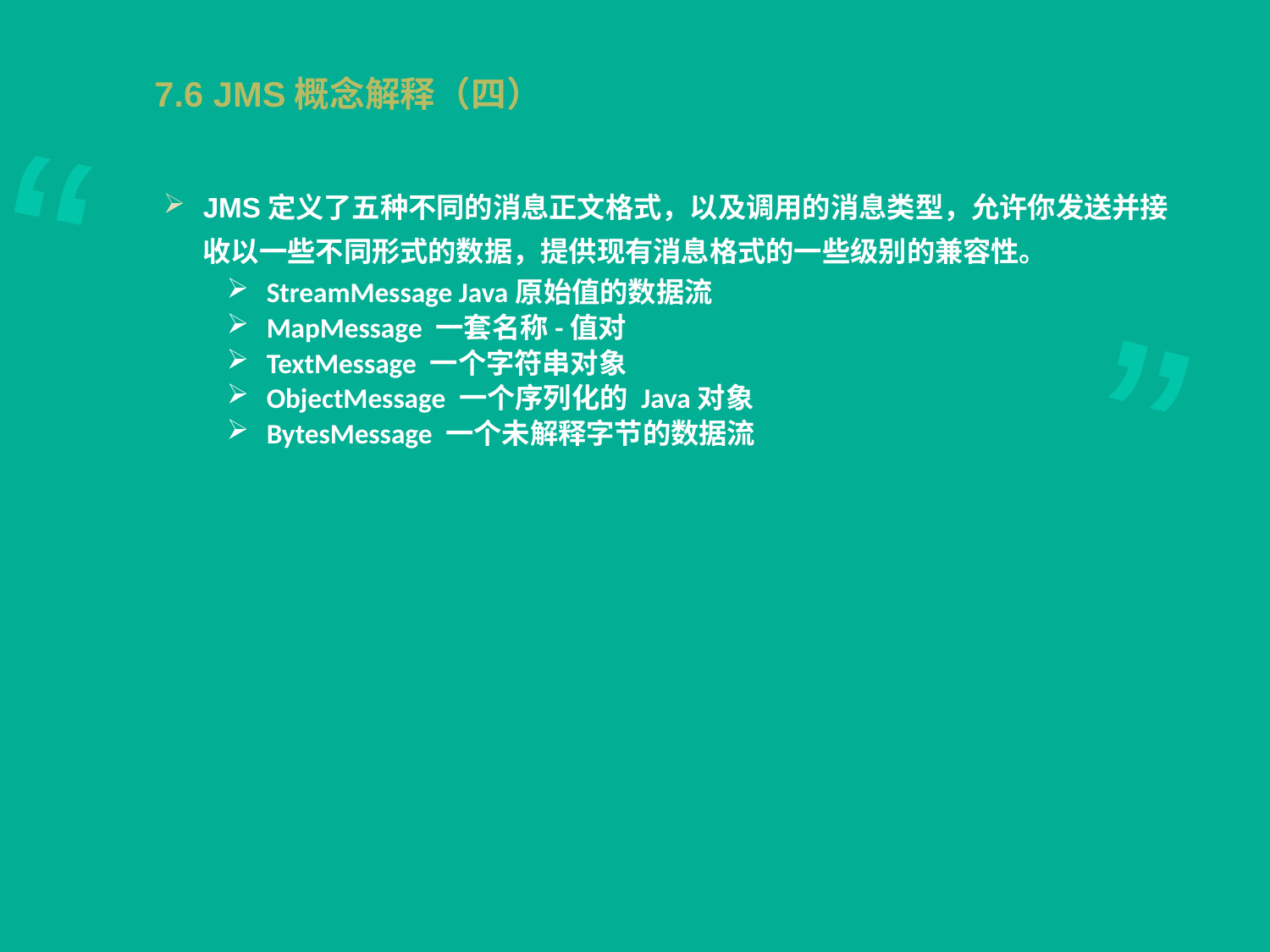

# 7.6 JMS概念解释（四）
JMS定义了五种不同的消息正文格式，以及调用的消息类型，允许你发送并接收以一些不同形式的数据，提供现有消息格式的一些级别的兼容性。
StreamMessage Java原始值的数据流
MapMessage 一套名称-值对
TextMessage 一个字符串对象
ObjectMessage 一个序列化的 Java对象
BytesMessage 一个未解释字节的数据流